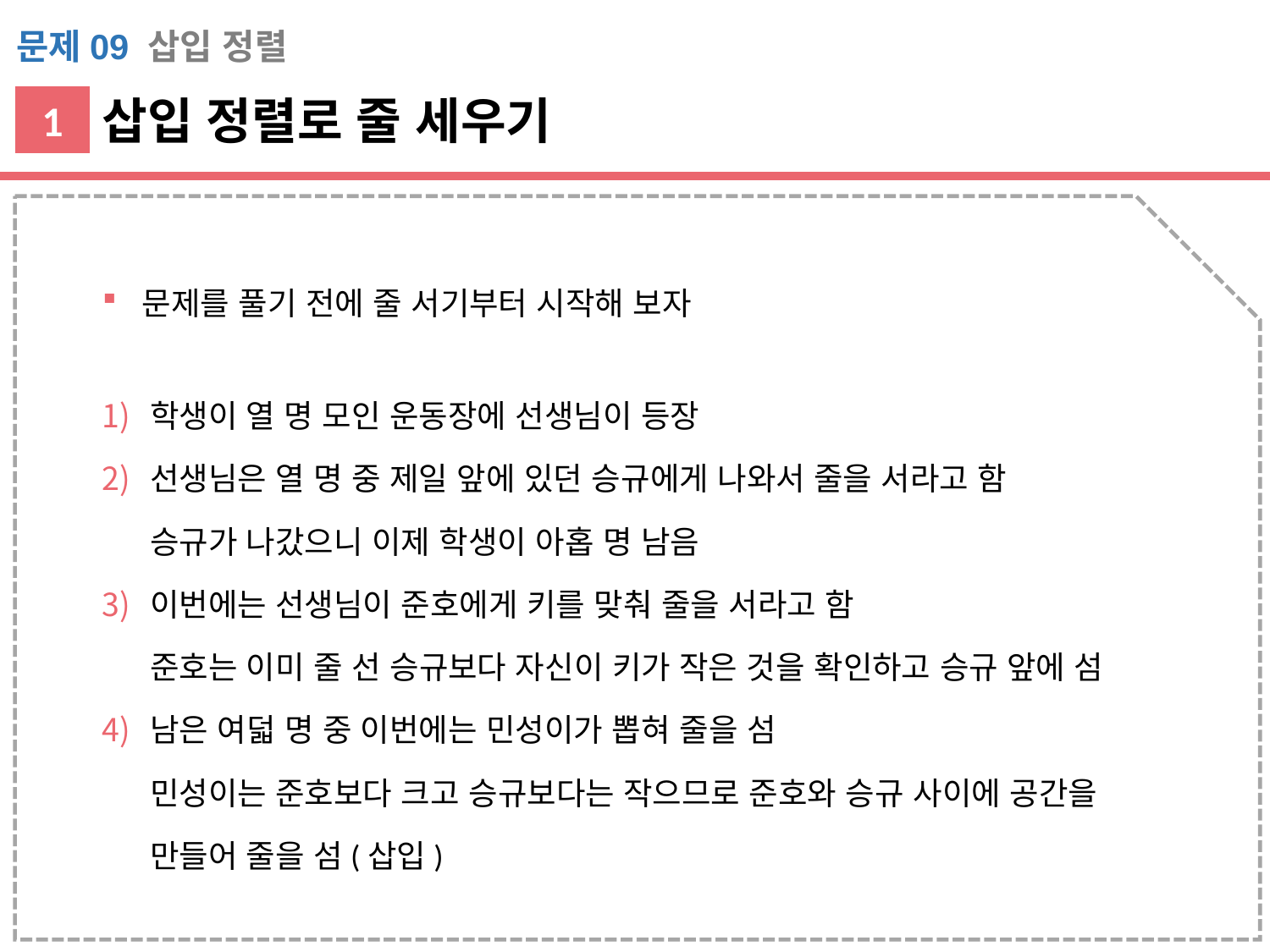

문제09 삽입 정렬
삽입 정렬로 줄 세우기
1

문제를 풀기 전에 줄 서기부터 시작해 보자
학생이 열 명 모인 운동장에 선생님이 등장
선생님은 열 명 중 제일 앞에 있던 승규에게 나와서 줄을 서라고 함
승규가 나갔으니 이제 학생이 아홉 명 남음
이번에는 선생님이 준호에게 키를 맞춰 줄을 서라고 함
준호는 이미 줄 선 승규보다 자신이 키가 작은 것을 확인하고 승규 앞에 섬
남은 여덟 명 중 이번에는 민성이가 뽑혀 줄을 섬
민성이는 준호보다 크고 승규보다는 작으므로 준호와 승규 사이에 공간을 만들어 줄을 섬(삽입)